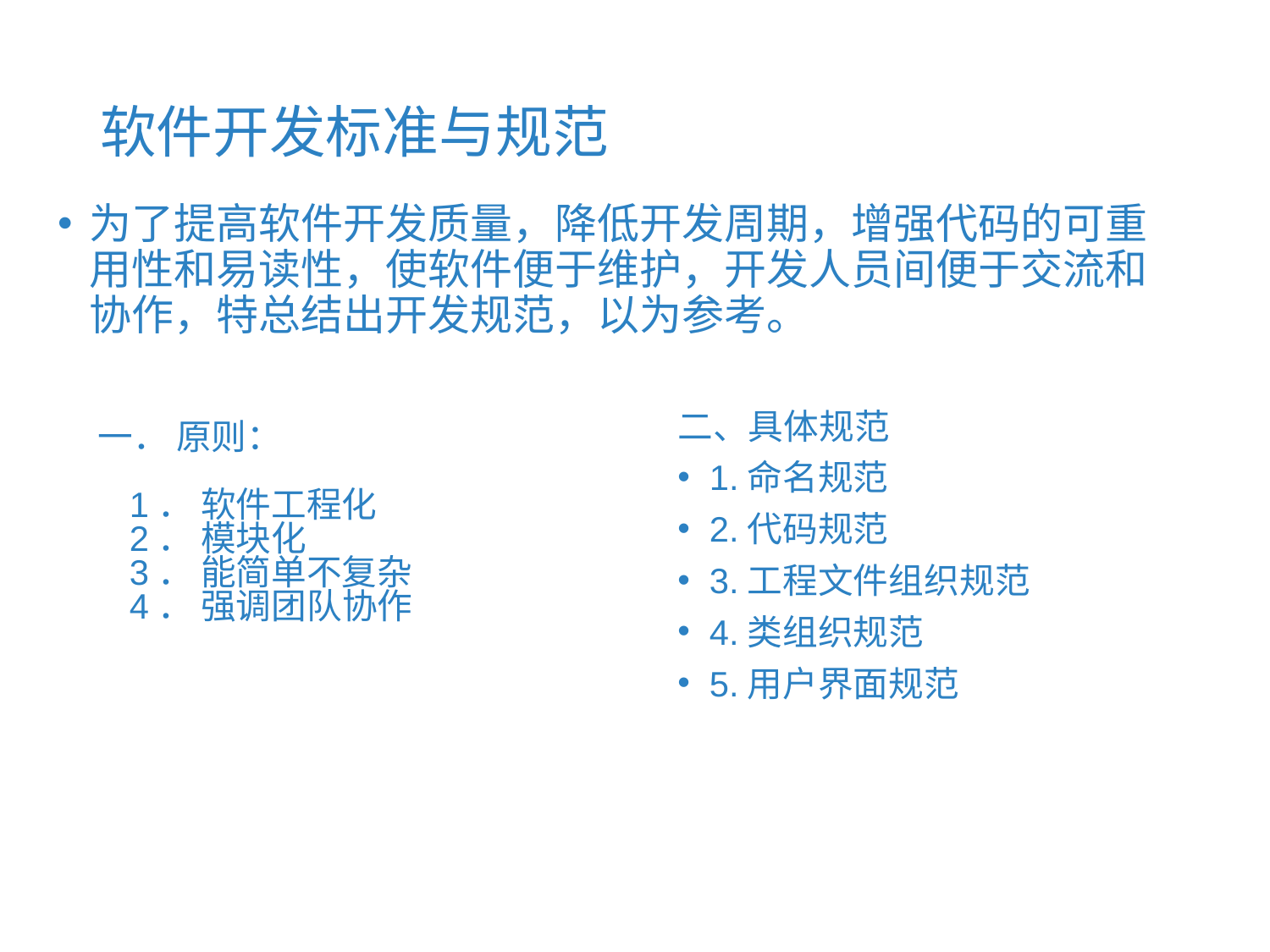

# 软件开发标准与规范
为了提高软件开发质量，降低开发周期，增强代码的可重用性和易读性，使软件便于维护，开发人员间便于交流和协作，特总结出开发规范，以为参考。
二、具体规范
1.命名规范
2.代码规范
3.工程文件组织规范
4.类组织规范
5.用户界面规范
一． 原则：
1． 软件工程化
2． 模块化
3． 能简单不复杂
4． 强调团队协作